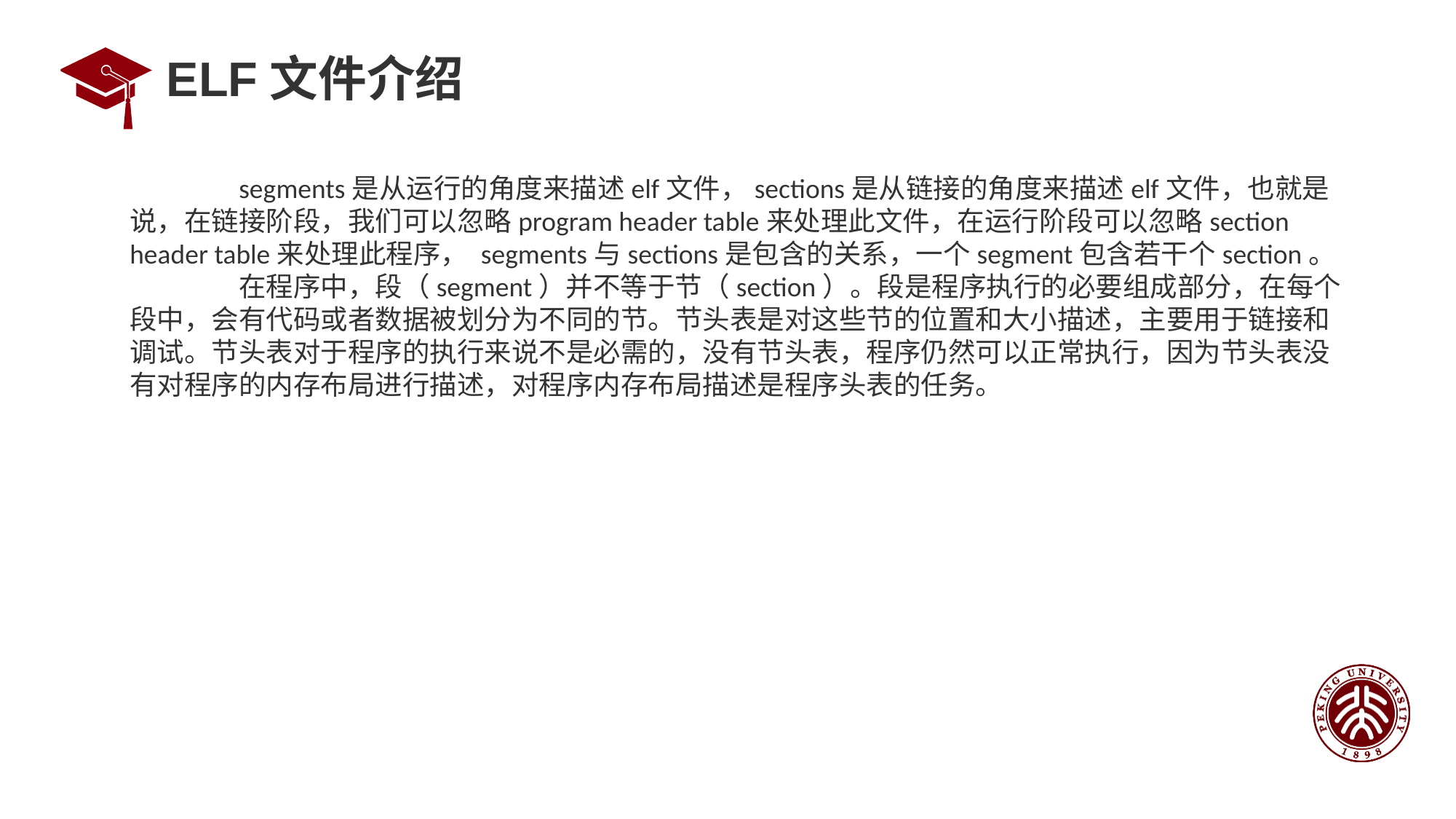

# ELF文件介绍
	segments是从运行的角度来描述elf文件，sections是从链接的角度来描述elf文件，也就是说，在链接阶段，我们可以忽略program header table来处理此文件，在运行阶段可以忽略section header table来处理此程序， segments与sections是包含的关系，一个segment包含若干个section。
	在程序中，段（segment）并不等于节（section）。段是程序执行的必要组成部分，在每个段中，会有代码或者数据被划分为不同的节。节头表是对这些节的位置和大小描述，主要用于链接和调试。节头表对于程序的执行来说不是必需的，没有节头表，程序仍然可以正常执行，因为节头表没有对程序的内存布局进行描述，对程序内存布局描述是程序头表的任务。
13